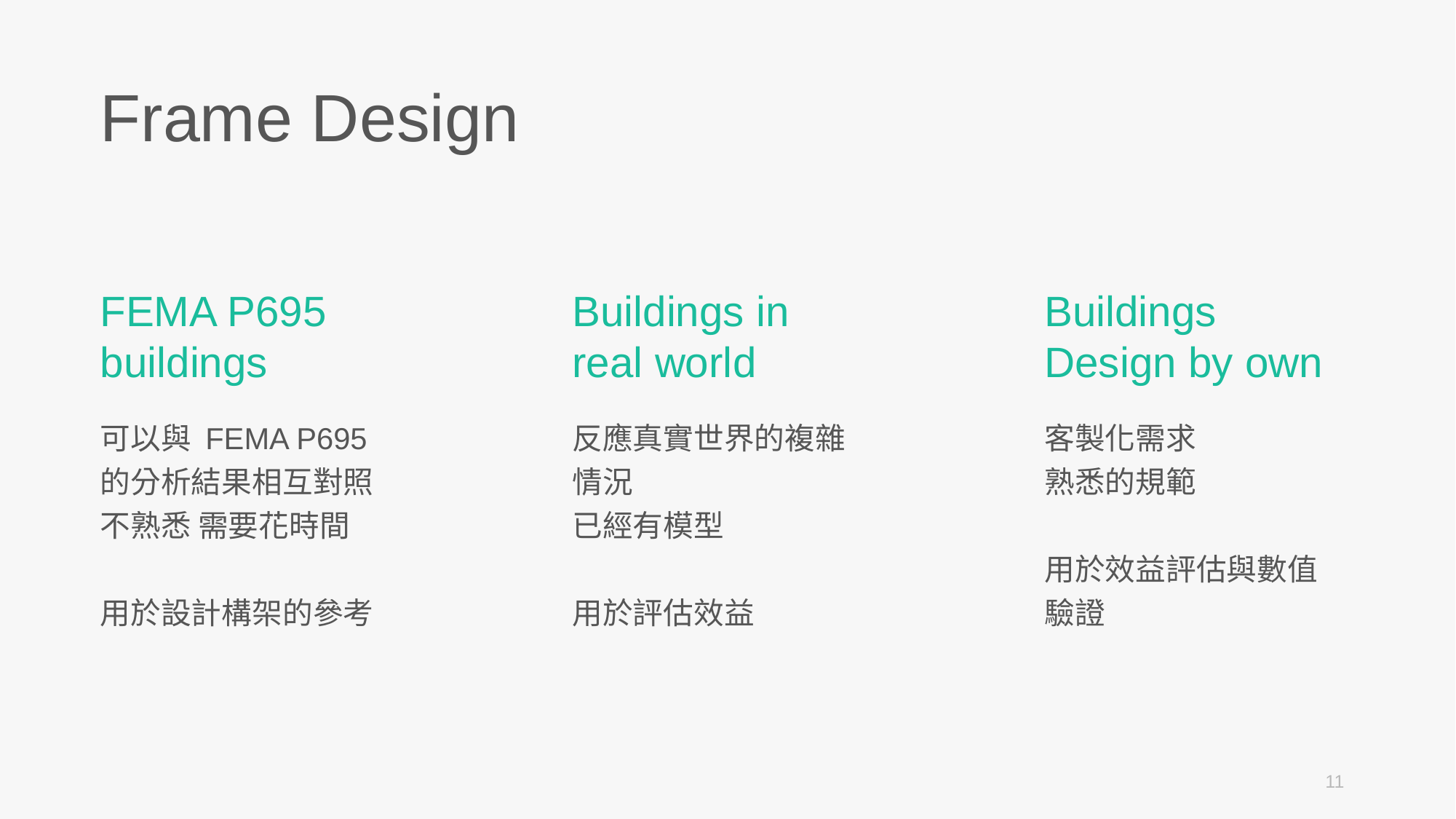

Frame Design
FEMA P695 buildings
Buildings in real world
Buildings Design by own
可以與 FEMA P695 的分析結果相互對照
不熟悉 需要花時間

用於設計構架的參考
反應真實世界的複雜情況
已經有模型

用於評估效益
客製化需求
熟悉的規範

用於效益評估與數值驗證
11